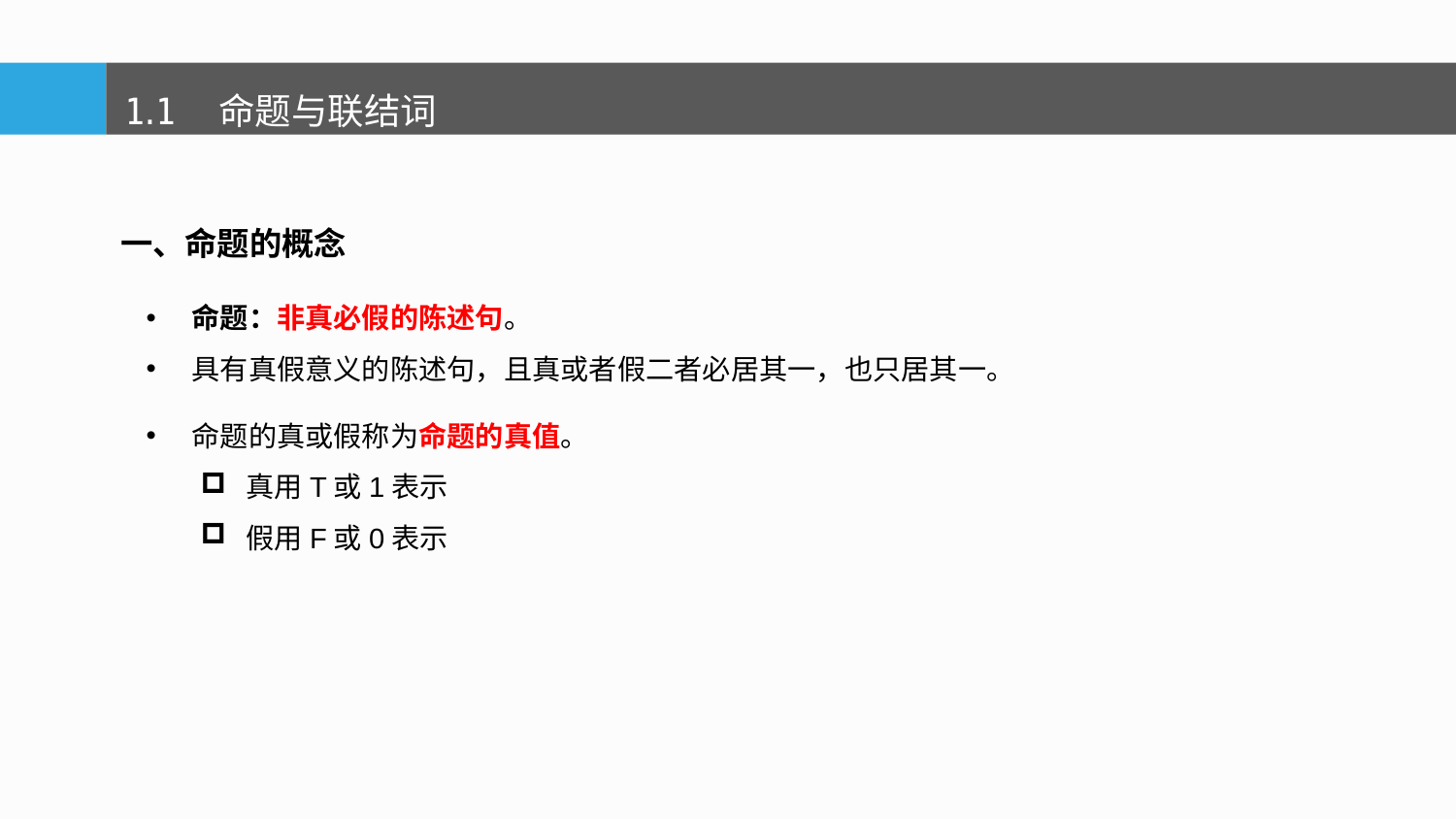

1.1   命题与联结词

一、命题的概念
命题：非真必假的陈述句。
具有真假意义的陈述句，且真或者假二者必居其一，也只居其一。
命题的真或假称为命题的真值。
真用T或1表示
假用F或0表示